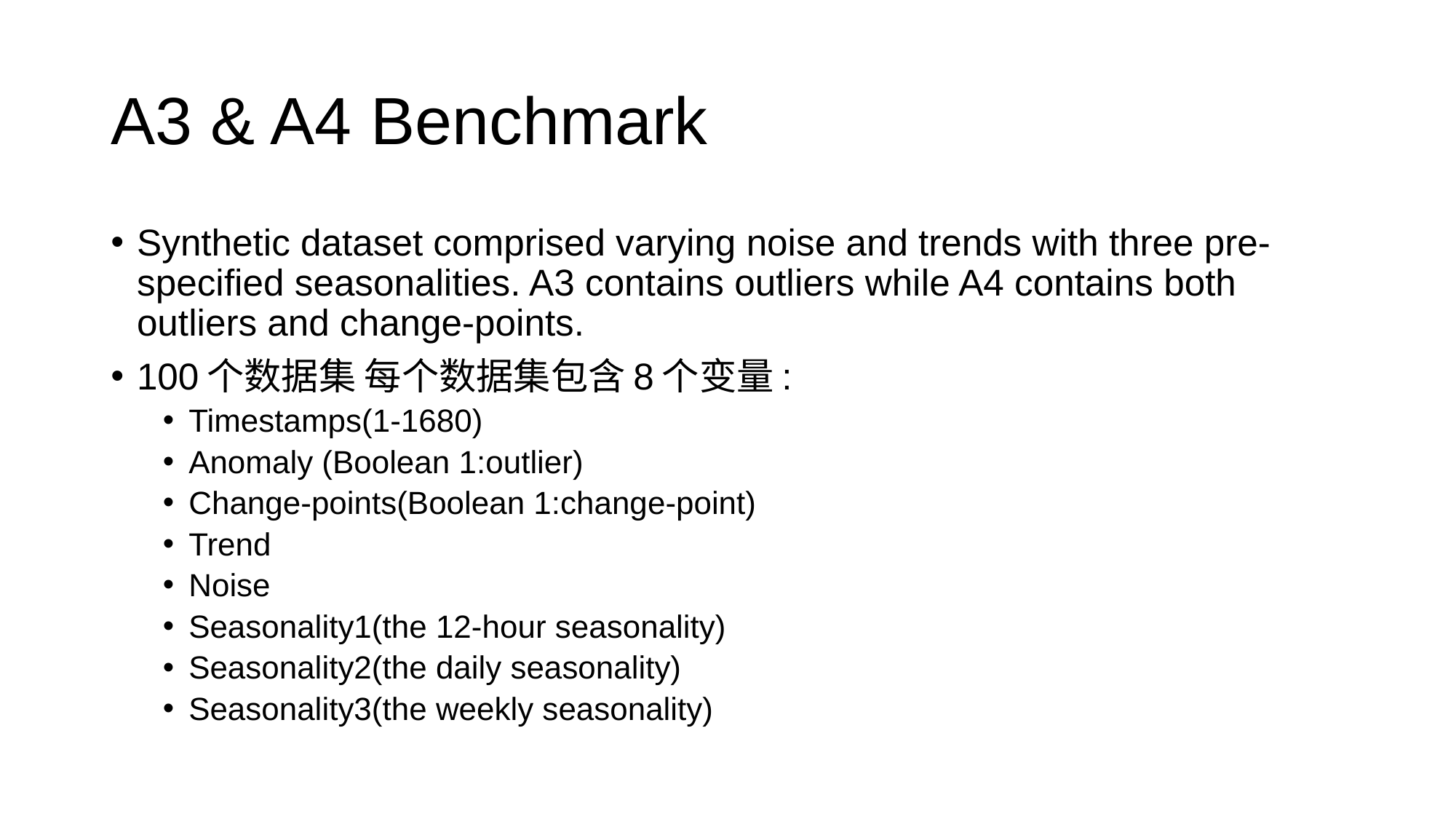

# A3 & A4 Benchmark
Synthetic dataset comprised varying noise and trends with three pre-specified seasonalities. A3 contains outliers while A4 contains both outliers and change-points.
100个数据集 每个数据集包含8个变量:
Timestamps(1-1680)
Anomaly (Boolean 1:outlier)
Change-points(Boolean 1:change-point)
Trend
Noise
Seasonality1(the 12-hour seasonality)
Seasonality2(the daily seasonality)
Seasonality3(the weekly seasonality)